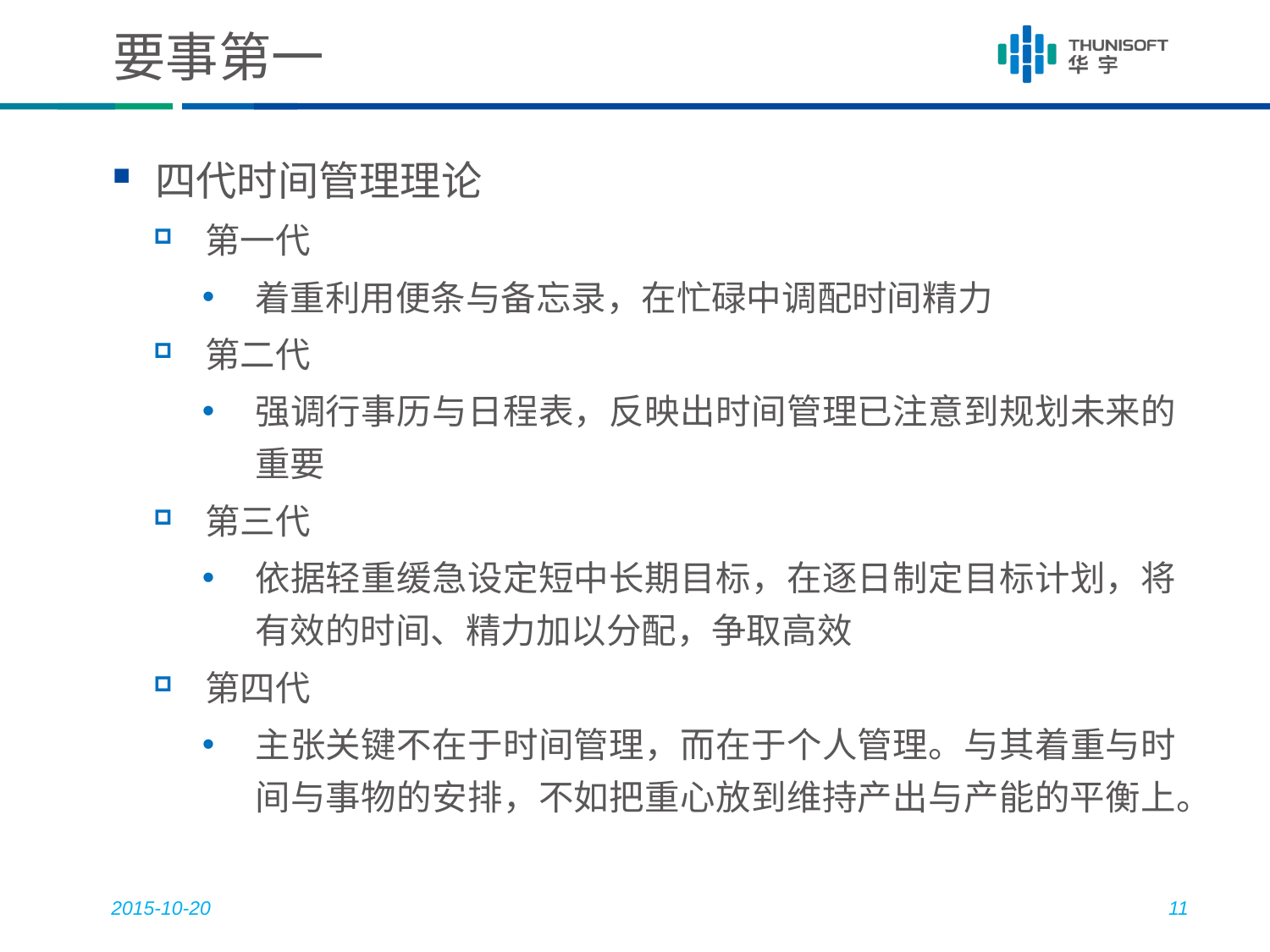

# 要事第一
四代时间管理理论
第一代
着重利用便条与备忘录，在忙碌中调配时间精力
第二代
强调行事历与日程表，反映出时间管理已注意到规划未来的重要
第三代
依据轻重缓急设定短中长期目标，在逐日制定目标计划，将有效的时间、精力加以分配，争取高效
第四代
主张关键不在于时间管理，而在于个人管理。与其着重与时间与事物的安排，不如把重心放到维持产出与产能的平衡上。

2015-10-20
11